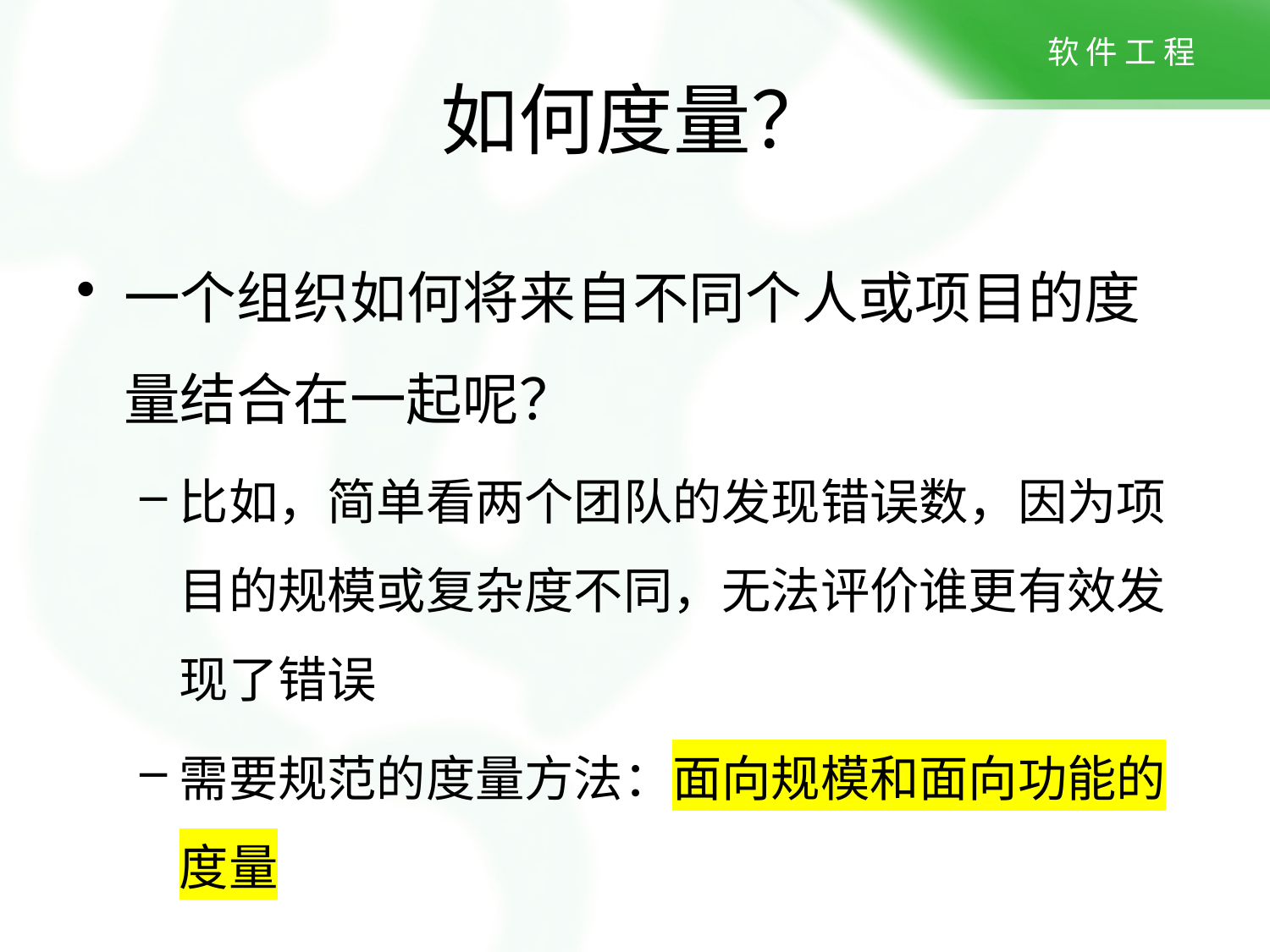

# 如何度量？
一个组织如何将来自不同个人或项目的度量结合在一起呢？
比如，简单看两个团队的发现错误数，因为项目的规模或复杂度不同，无法评价谁更有效发现了错误
需要规范的度量方法：面向规模和面向功能的度量